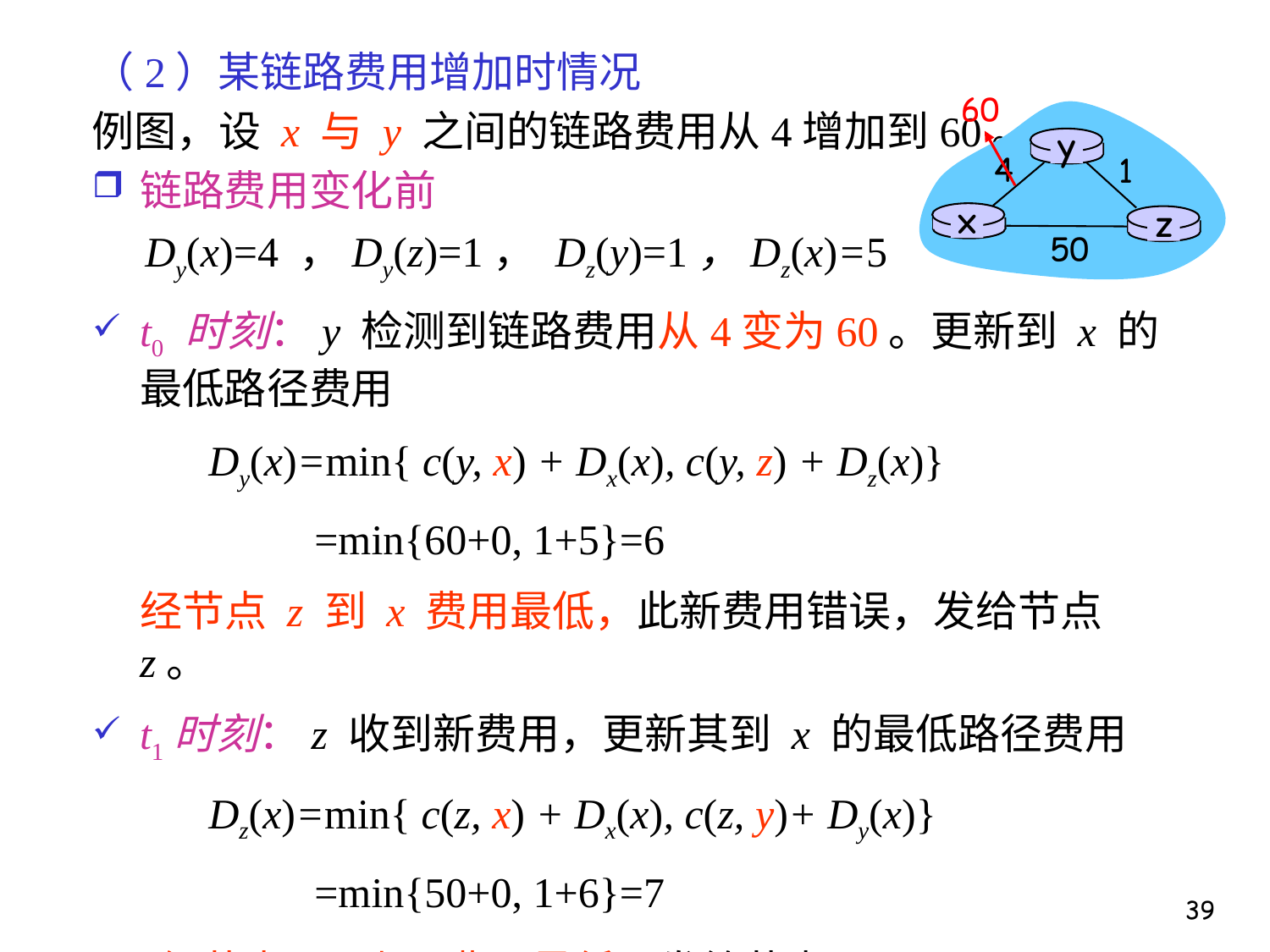

（2）某链路费用增加时情况
例图，设 x 与 y 之间的链路费用从4增加到60。
链路费用变化前
     Dy(x)=4 ，Dy(z)=1， Dz(y)=1，Dz(x)=5
t0 时刻：y 检测到链路费用从4变为60。更新到 x 的最低路径费用
           Dy(x)=min{ c(y, x) + Dx(x), c(y, z) + Dz(x)}
                     =min{60+0, 1+5}=6
    经节点 z 到 x 费用最低，此新费用错误，发给节点 z。
t1时刻：z 收到新费用，更新其到 x 的最低路径费用
           Dz(x)=min{ c(z, x) + Dx(x), c(z, y)+ Dy(x)}
                     =min{50+0, 1+6}=7
     经节点 y 到 x 费用最低，发给节点 y。
60

y

4
1

x

z

50

39